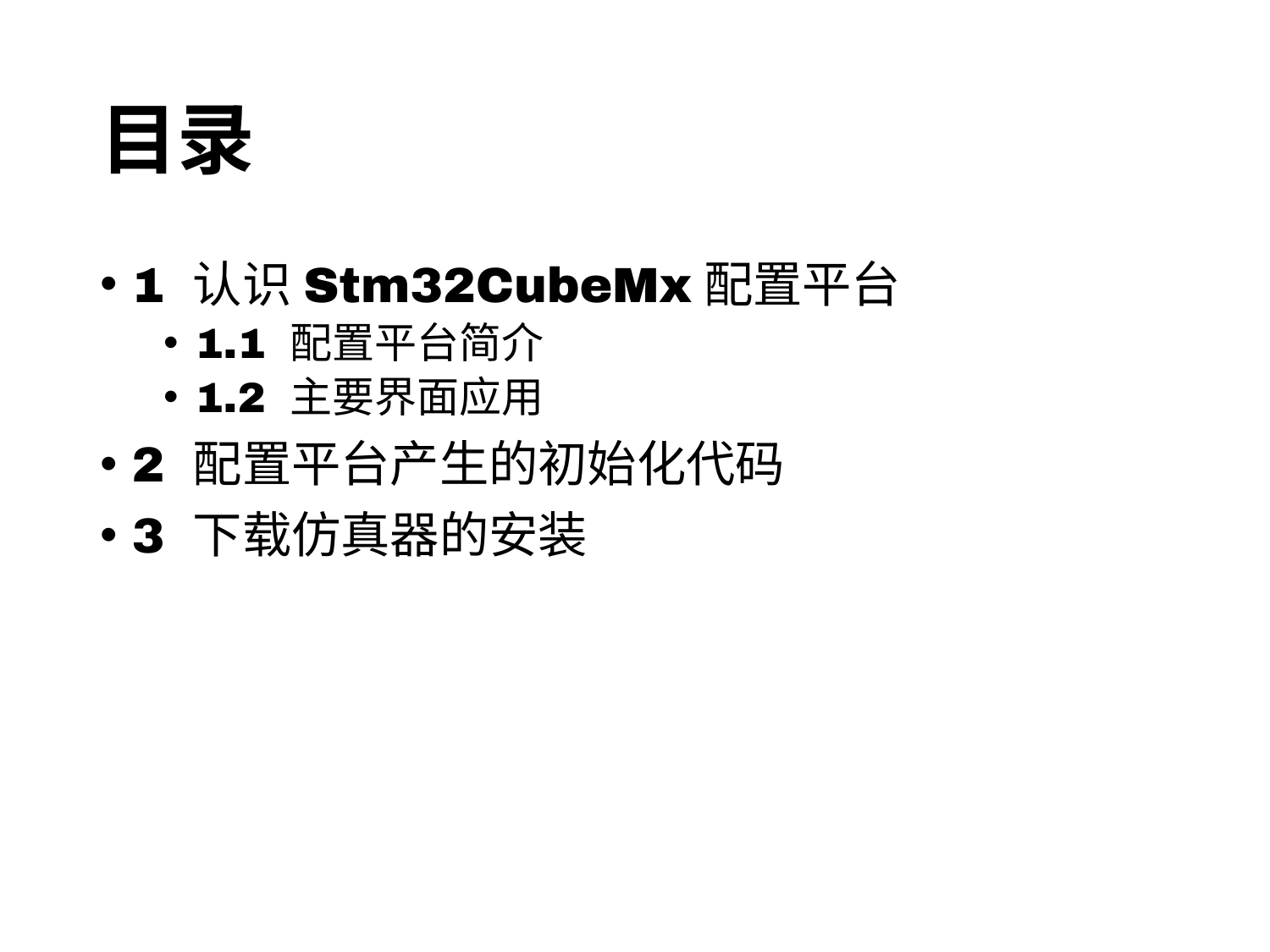

# 目录
1 认识Stm32CubeMx配置平台
1.1 配置平台简介
1.2 主要界面应用
2 配置平台产生的初始化代码
3 下载仿真器的安装安装